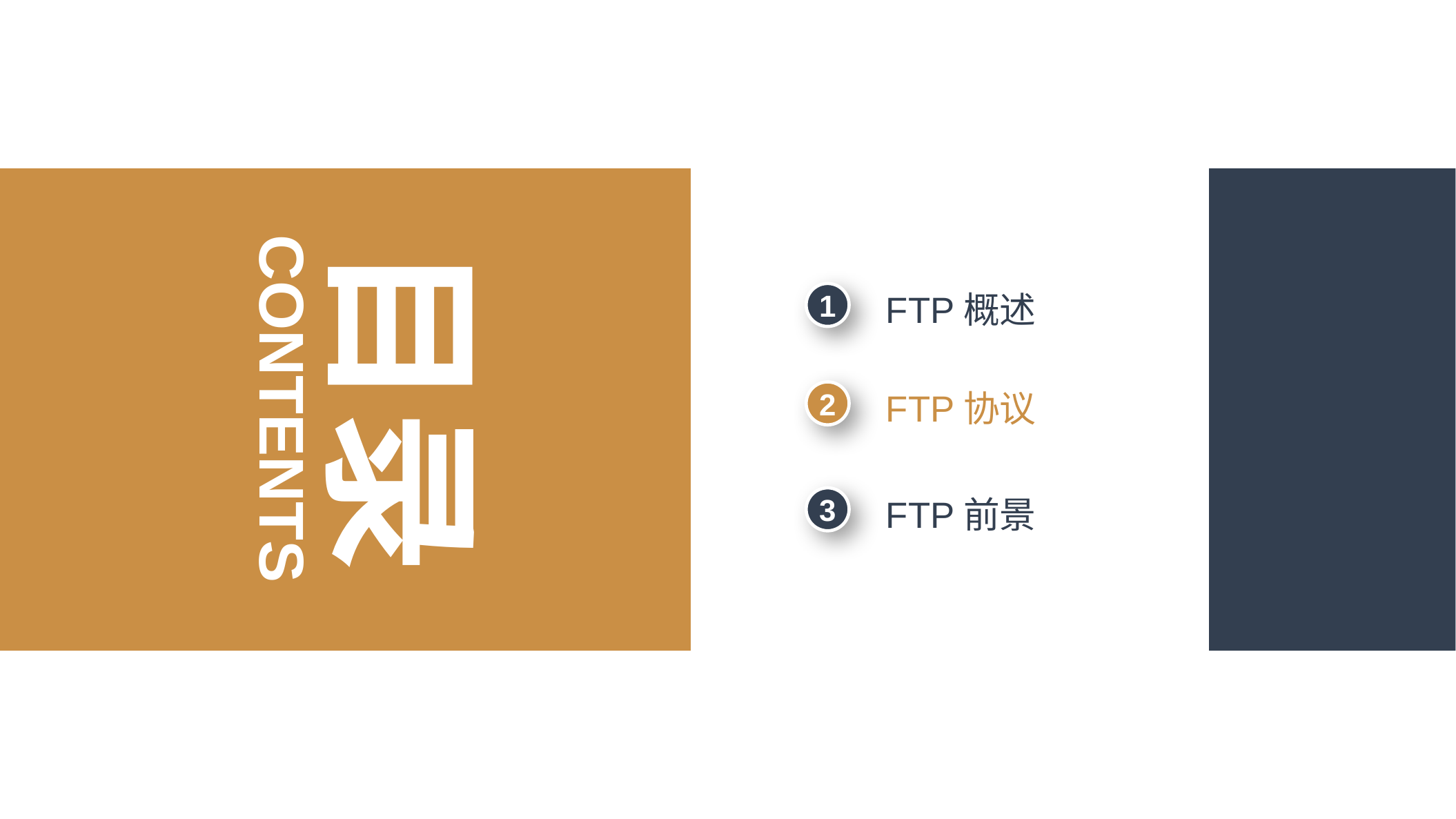

目录
1
FTP概述
CONTENTS
2
FTP协议
3
FTP前景